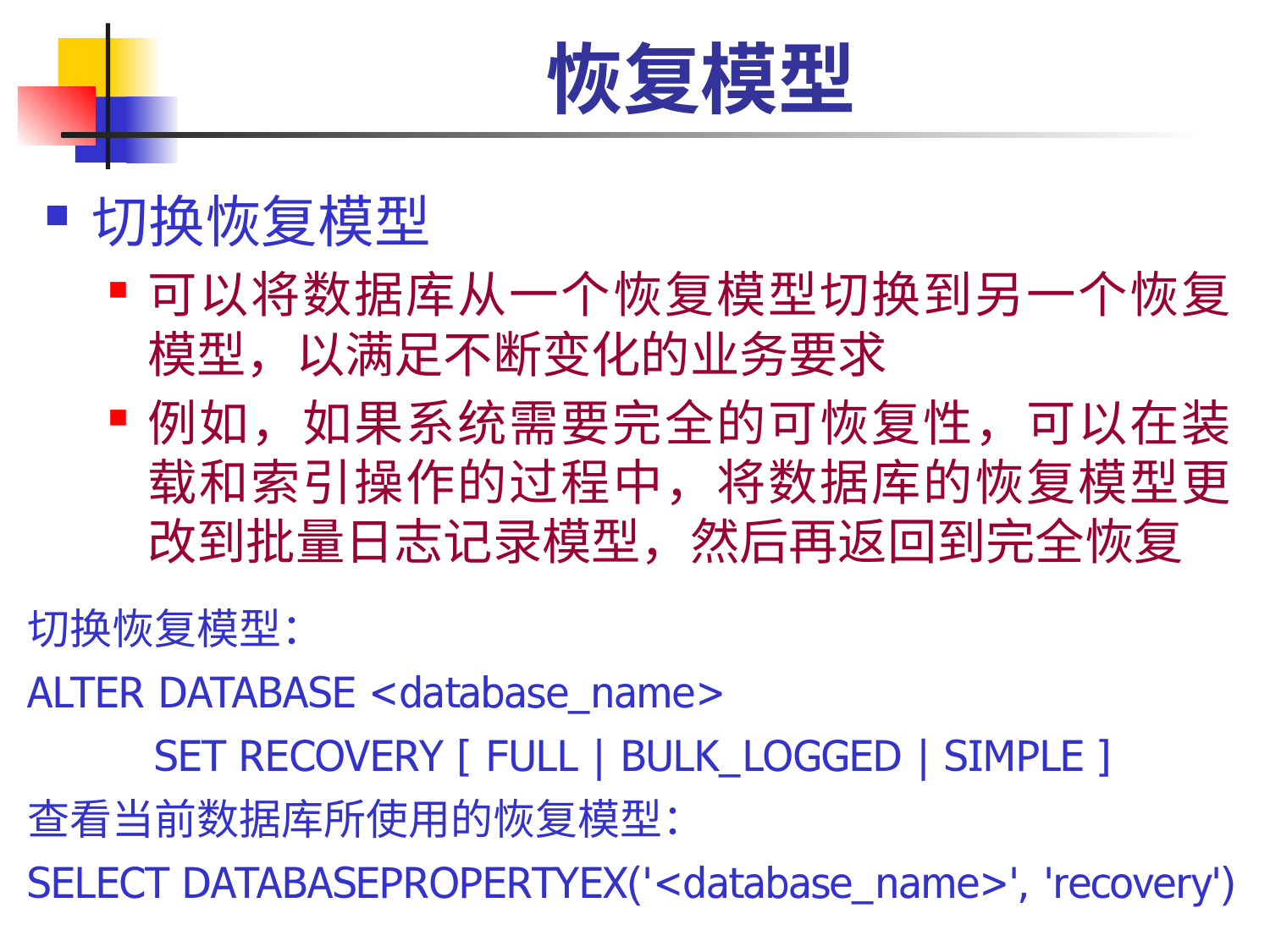

# 恢复模型
切换恢复模型
可以将数据库从一个恢复模型切换到另一个恢复模型，以满足不断变化的业务要求
例如，如果系统需要完全的可恢复性，可以在装载和索引操作的过程中，将数据库的恢复模型更改到批量日志记录模型，然后再返回到完全恢复
切换恢复模型：
ALTER DATABASE <database_name>
	SET RECOVERY [ FULL | BULK_LOGGED | SIMPLE ]
查看当前数据库所使用的恢复模型：
SELECT DATABASEPROPERTYEX('<database_name>', 'recovery')